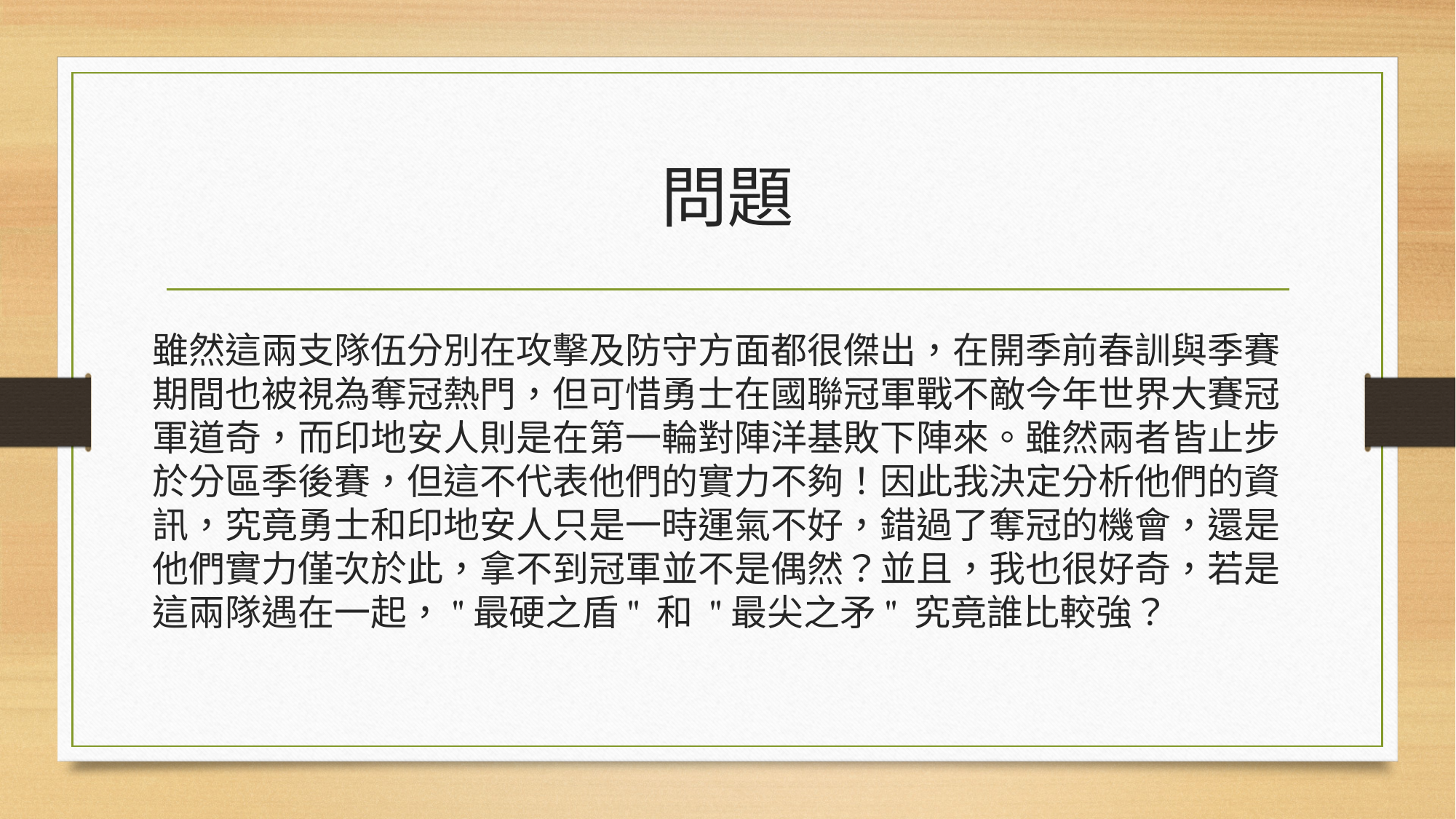

# 問題
雖然這兩支隊伍分別在攻擊及防守方面都很傑出，在開季前春訓與季賽期間也被視為奪冠熱門，但可惜勇士在國聯冠軍戰不敵今年世界大賽冠軍道奇，而印地安人則是在第一輪對陣洋基敗下陣來。雖然兩者皆止步於分區季後賽，但這不代表他們的實力不夠！因此我決定分析他們的資訊，究竟勇士和印地安人只是一時運氣不好，錯過了奪冠的機會，還是他們實力僅次於此，拿不到冠軍並不是偶然？並且，我也很好奇，若是這兩隊遇在一起，"最硬之盾" 和 "最尖之矛" 究竟誰比較強？